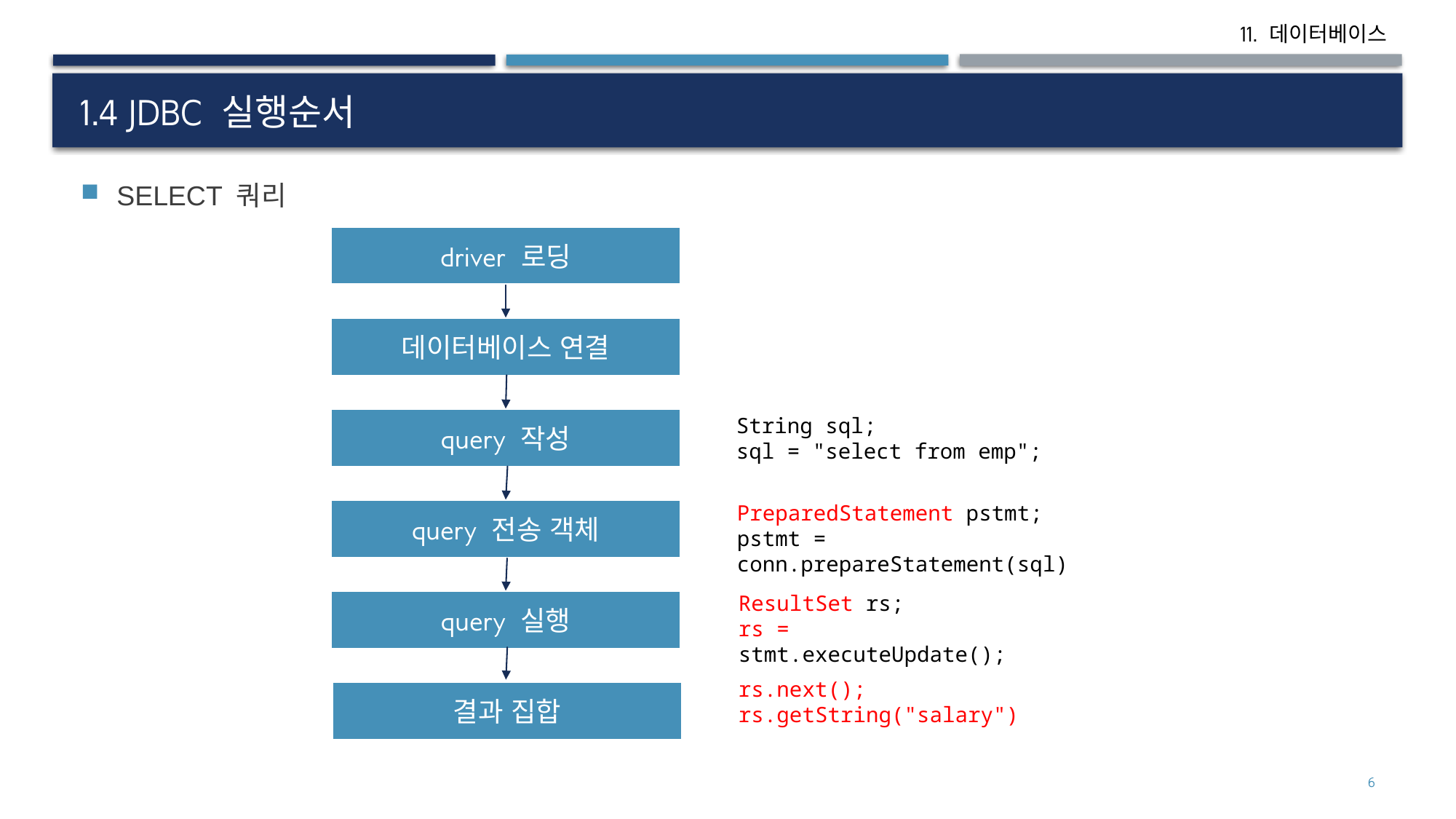

# 1.4 JDBC 실행순서
SELECT 쿼리
driver 로딩
데이터베이스 연결
String sql;
sql = "select from emp";
query 작성
PreparedStatement pstmt;
pstmt = conn.prepareStatement(sql)
query 전송 객체
ResultSet rs;
rs = stmt.executeUpdate();
query 실행
rs.next();
rs.getString("salary")
결과 집합
6